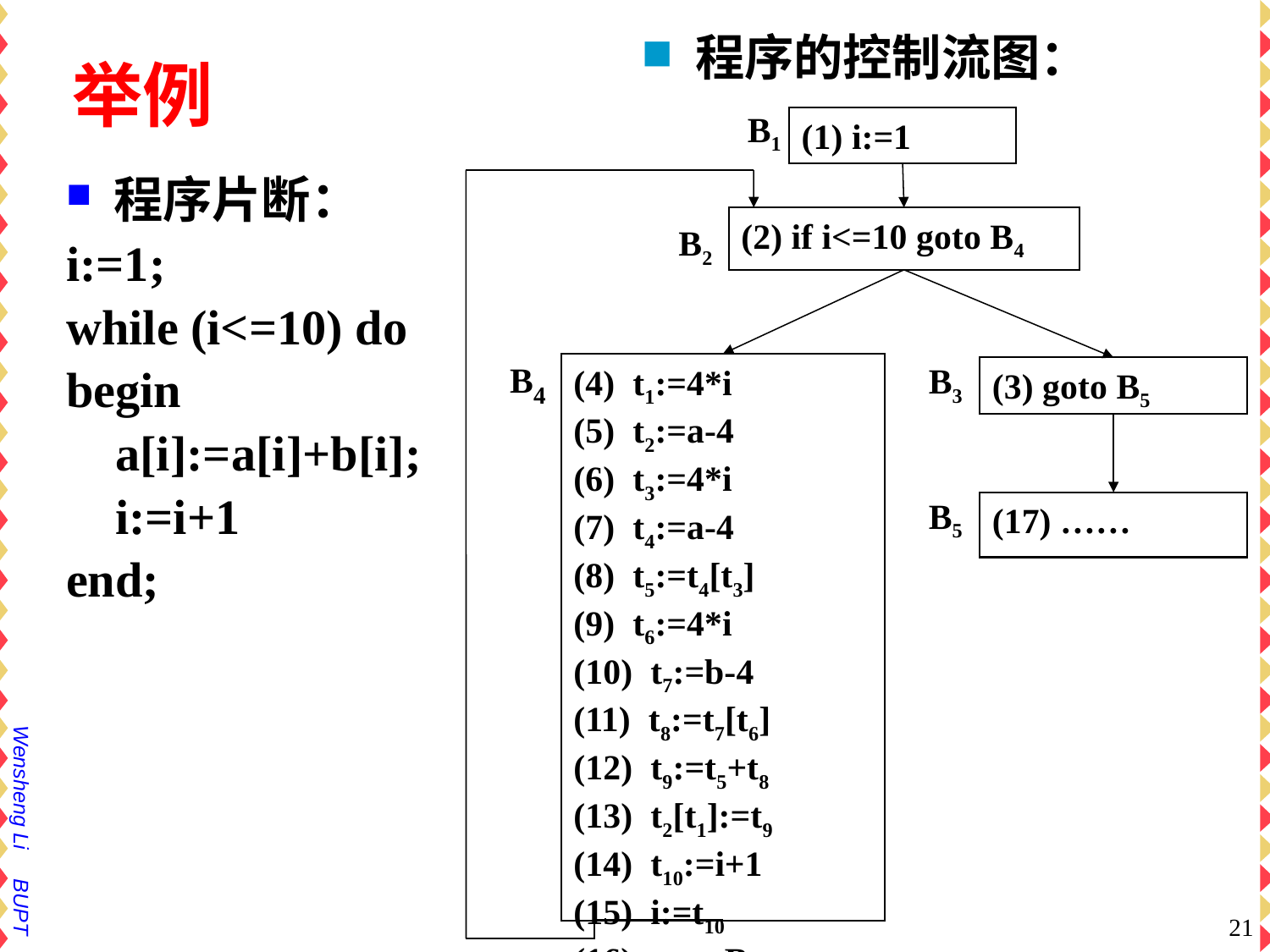

举例
程序的控制流图：
B1
(1) i:=1
程序片断：
i:=1;
while (i<=10) do
begin
    a[i]:=a[i]+b[i];
    i:=i+1
end;

(2) if i<=10 goto B4
B2
B4
(4)  t1:=4*i
(5)  t2:=a-4
(6)  t3:=4*i
(7)  t4:=a-4
(8)  t5:=t4[t3]
(9)  t6:=4*i
(10)  t7:=b-4
(11)  t8:=t7[t6]
(12)  t9:=t5+t8
(13)  t2[t1]:=t9
(14)  t10:=i+1
(15)  i:=t10
(16)  goto B2
(3) goto B5
B3
(17) ……
B5
21